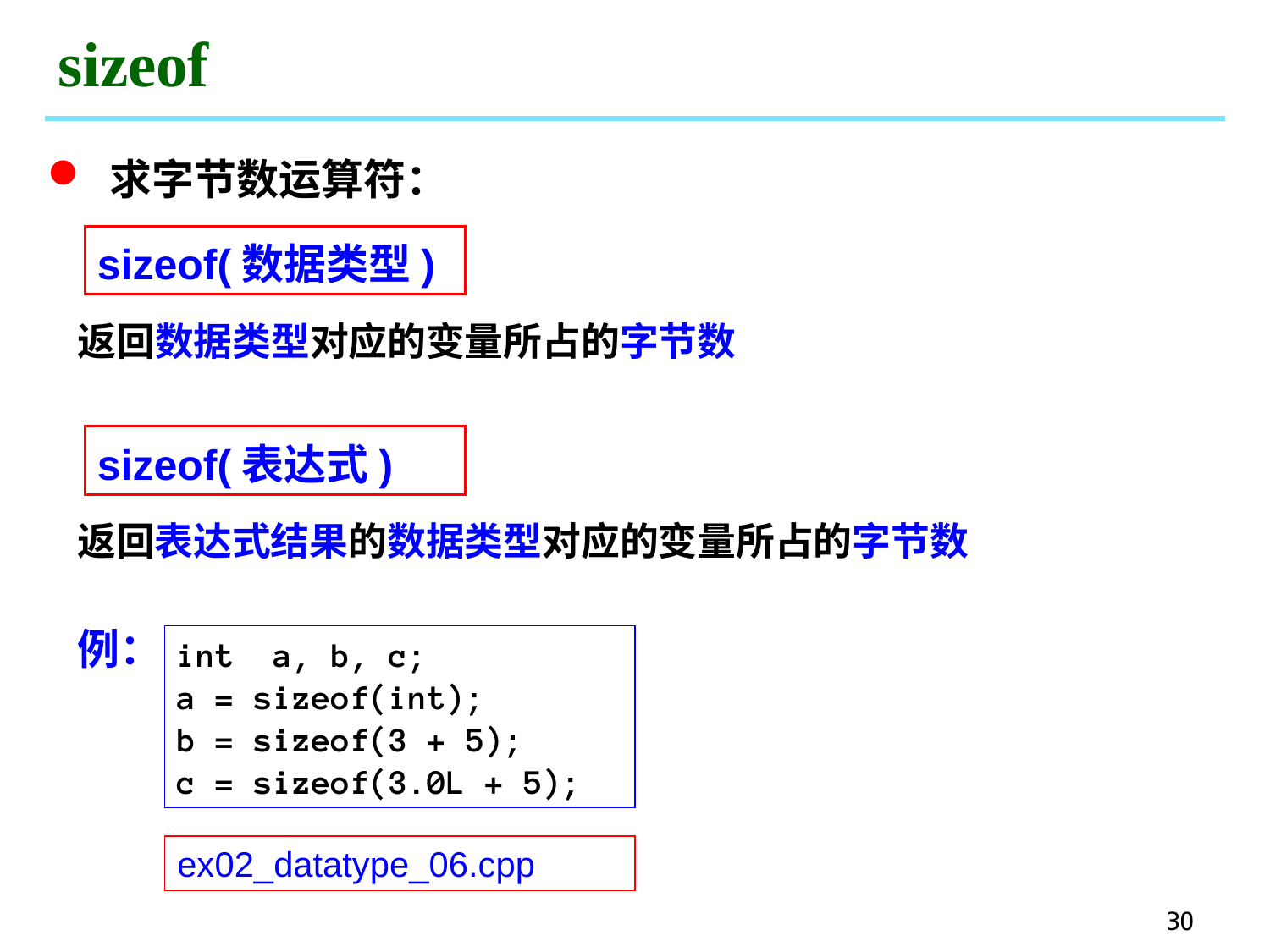

# sizeof
 求字节数运算符：
sizeof(数据类型)
返回数据类型对应的变量所占的字节数
sizeof(表达式)
返回表达式结果的数据类型对应的变量所占的字节数
例：
int  a, b, c;
a = sizeof(int);
b = sizeof(3 + 5);
c = sizeof(3.0L + 5);
ex02_datatype_06.cpp
30